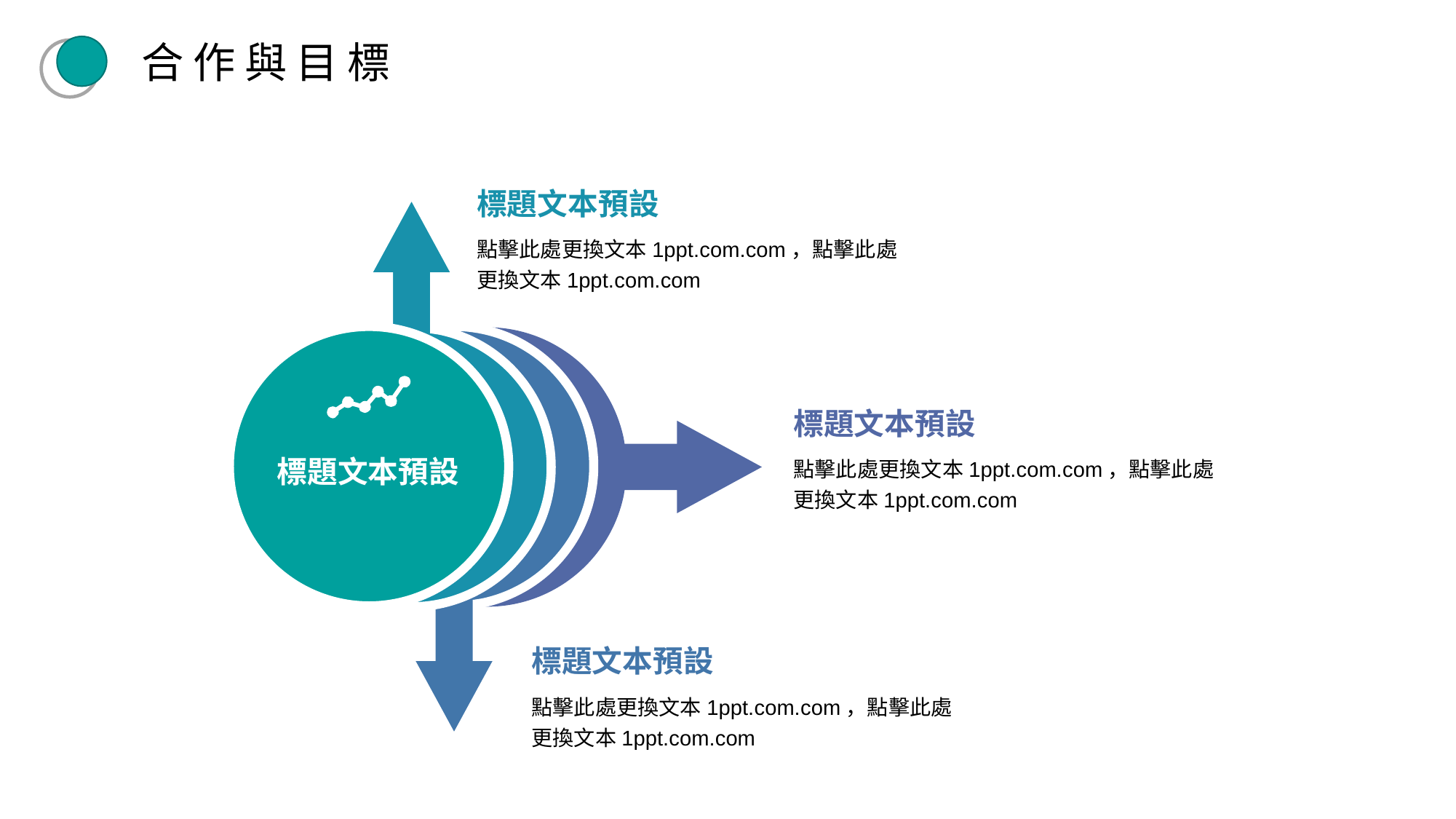

合作與目標

標題文本預設
點擊此處更換文本1ppt.com.com，點擊此處更換文本1ppt.com.com

標題文本預設
標題文本預設
點擊此處更換文本1ppt.com.com，點擊此處更換文本1ppt.com.com
標題文本預設
點擊此處更換文本1ppt.com.com，點擊此處更換文本1ppt.com.com
PPT模板下載：www.1ppt.com/moban/     行業PPT模板：www.1ppt.com/hangye/
節日PPT模板：www.1ppt.com/jieri/           PPT素材下載：www.1ppt.com/sucai/
PPT背景圖片：www.1ppt.com/beijing/      PPT圖表下載：www.1ppt.com/tubiao/
優秀PPT下載：www.1ppt.com/xiazai/        PPT教程： www.1ppt.com/powerpoint/
Word教程： www.1ppt.com/word/              Excel教程：www.1ppt.com/excel/
資料下載：www.1ppt.com/ziliao/                PPT課件下載：www.1ppt.com/kejian/
範文下載：www.1ppt.com/fanwen/             試卷下載：www.1ppt.com/shiti/
教案下載：www.1ppt.com/jiaoan/
字體下載：www.1ppt.com/ziti/